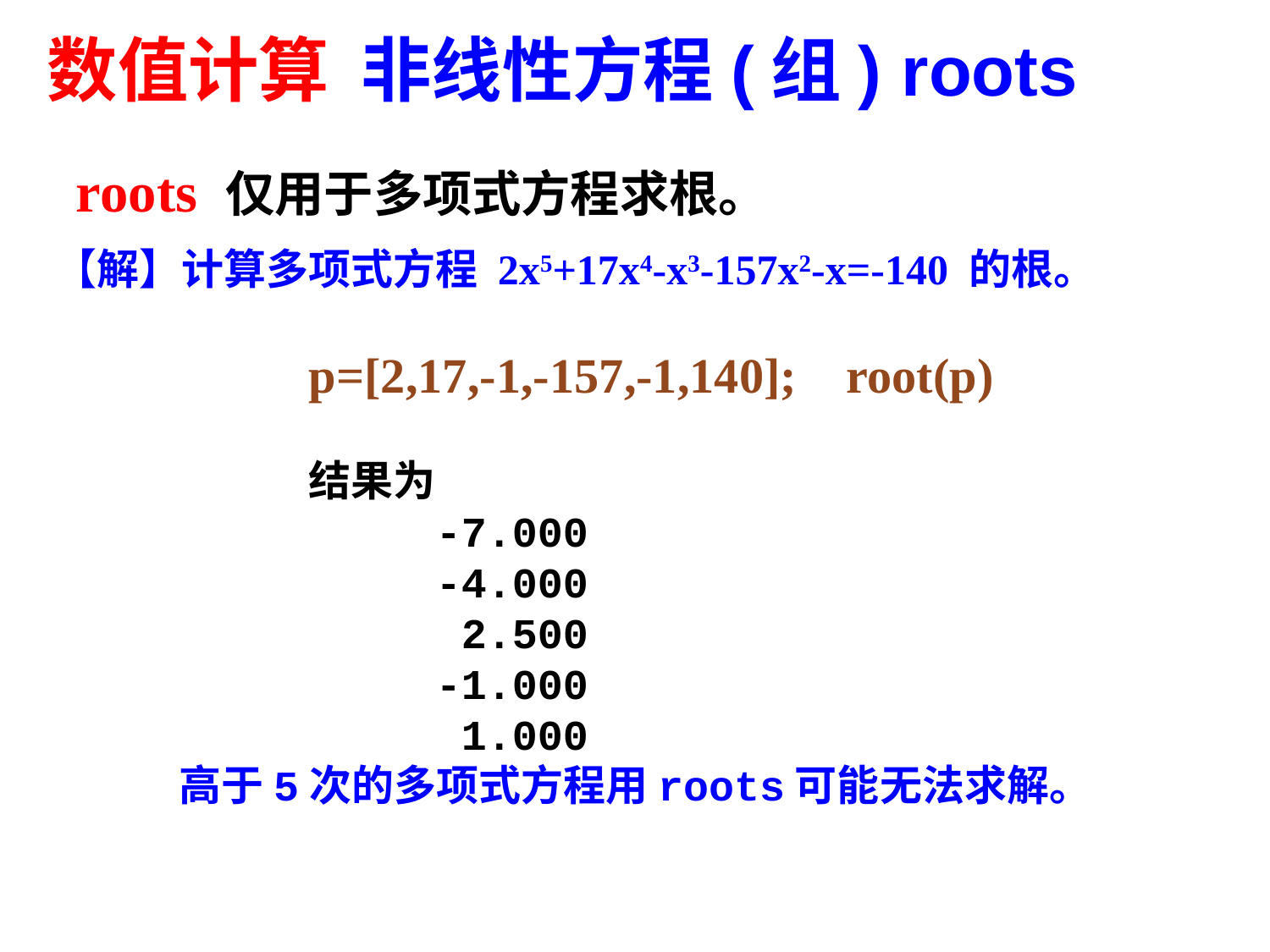

数值计算  非线性方程(组) roots
roots 仅用于多项式方程求根。
【解】计算多项式方程 2x5+17x4-x3-157x2-x=-140 的根。

           	p=[2,17,-1,-157,-1,140];    root(p)

		结果为
     		-7.000
     		-4.000
			 2.500
			-1.000
			 1.000
高于5次的多项式方程用roots可能无法求解。
28